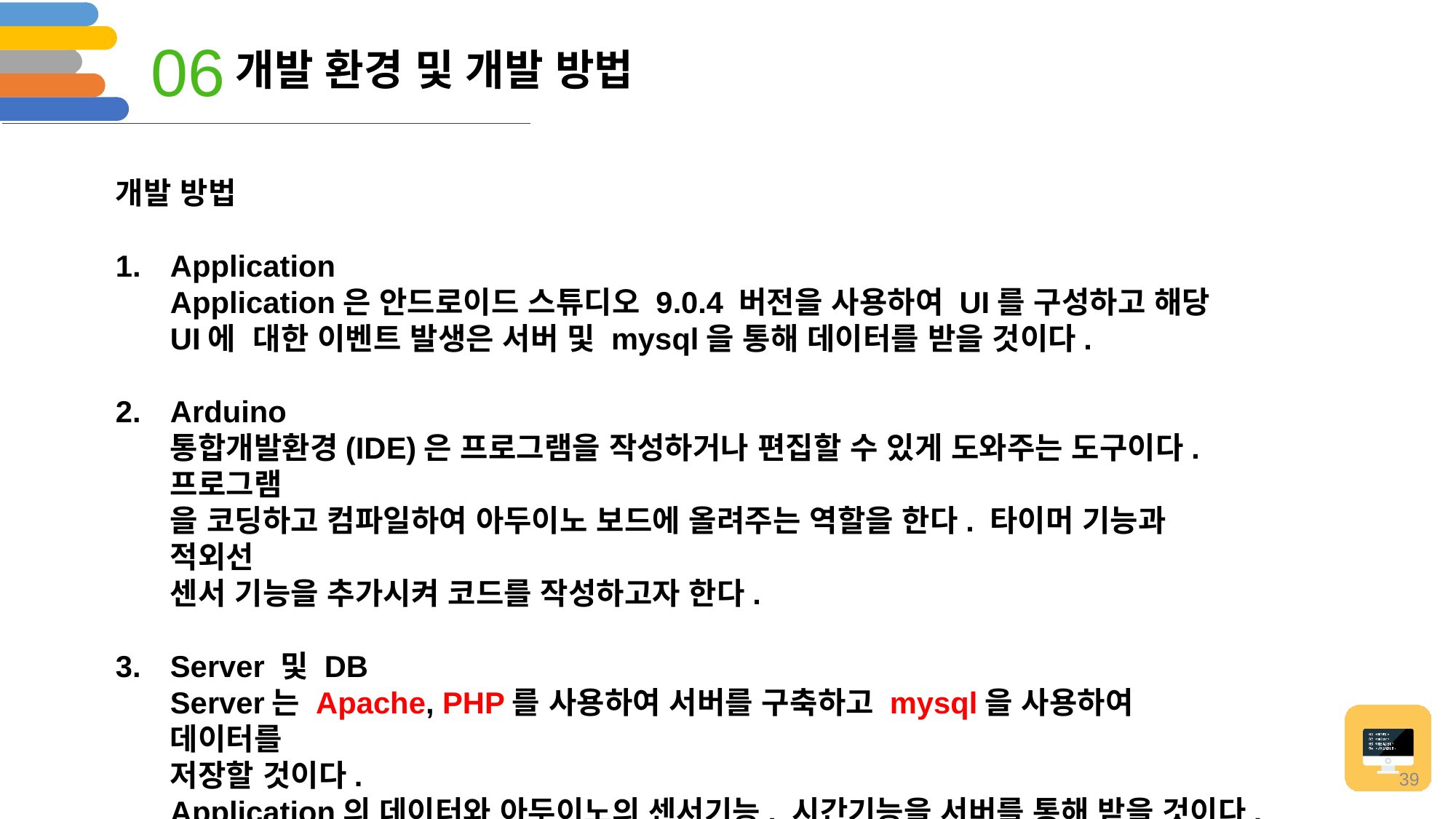

06
개발 환경 및 개발 방법
개발 방법

Application
Application은 안드로이드 스튜디오 9.0.4 버전을 사용하여 UI를 구성하고 해당 UI에  대한 이벤트 발생은 서버 및 mysql을 통해 데이터를 받을 것이다.

Arduino
통합개발환경(IDE)은 프로그램을 작성하거나 편집할 수 있게 도와주는 도구이다. 프로그램
을 코딩하고 컴파일하여 아두이노 보드에 올려주는 역할을 한다. 타이머 기능과 적외선
센서 기능을 추가시켜 코드를 작성하고자 한다.

Server 및 DB
Server는 Apache, PHP를 사용하여 서버를 구축하고 mysql을 사용하여 데이터를
저장할 것이다.
Application의 데이터와 아두이노의 센서기능, 시간기능을 서버를 통해 받을 것이다.

39